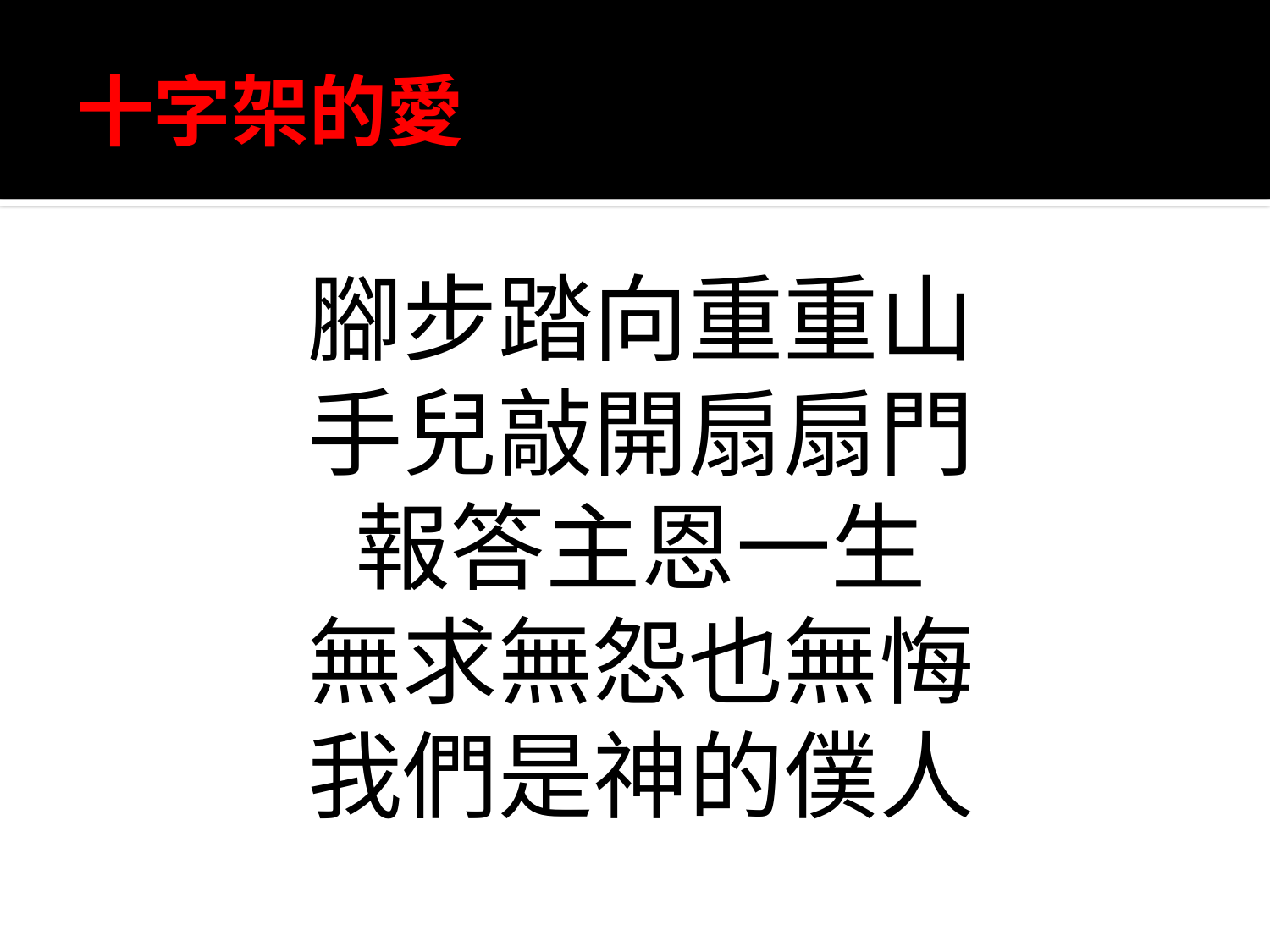

# 十字架的愛
腳步踏向重重山
手兒敲開扇扇門
報答主恩一生
無求無怨也無悔
我們是神的僕人